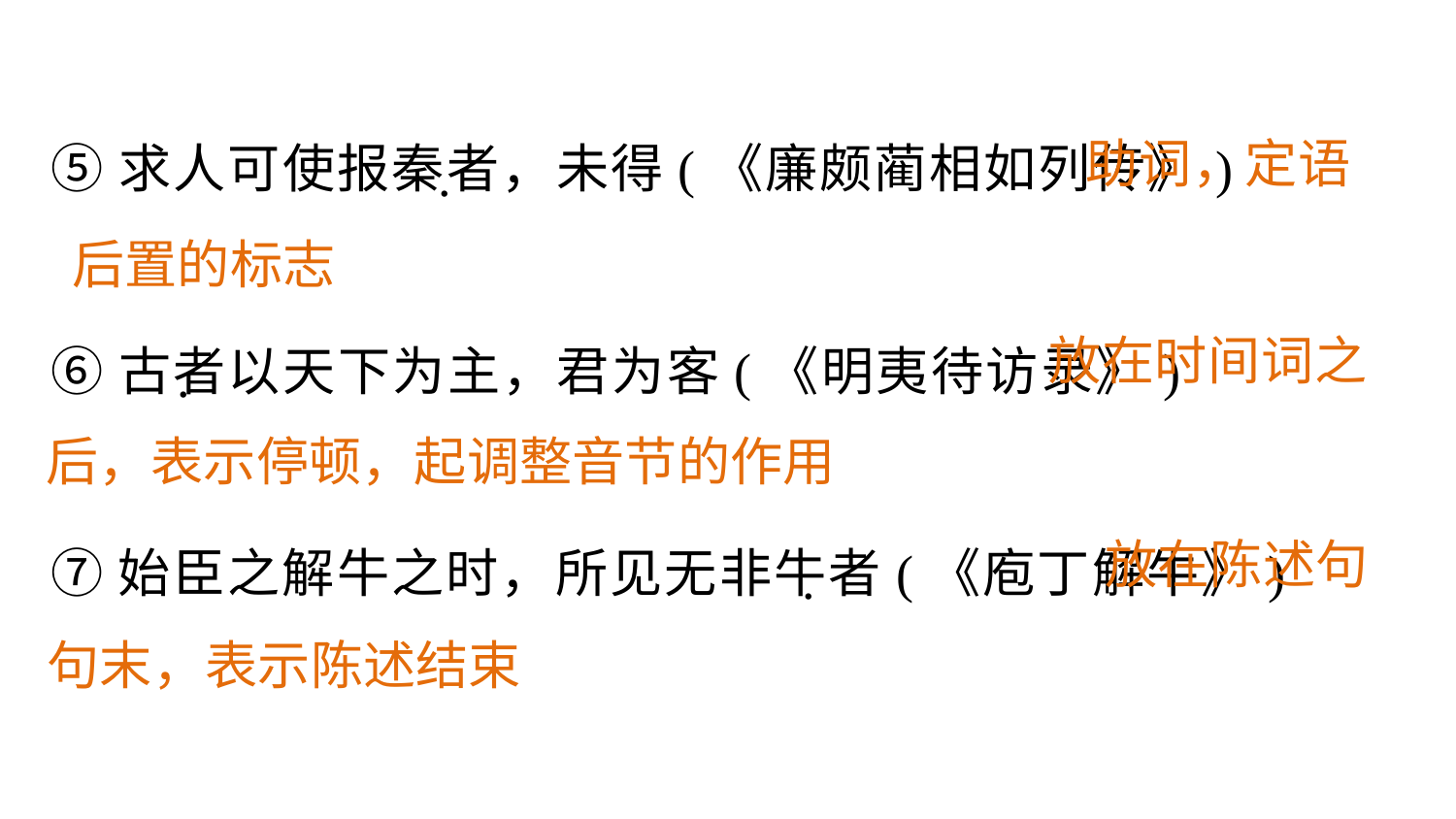

助词，定语后置的标志
⑤求人可使报秦者，未得(《廉颇蔺相如列传》)
⑥古者以天下为主，君为客(《明夷待访录》)
⑦始臣之解牛之时，所见无非牛者(《庖丁解牛》)
.
                                                                                放在时间词之后，表示停顿，起调整音节的作用
.
                                                                                       放在陈述句句末，表示陈述结束
.